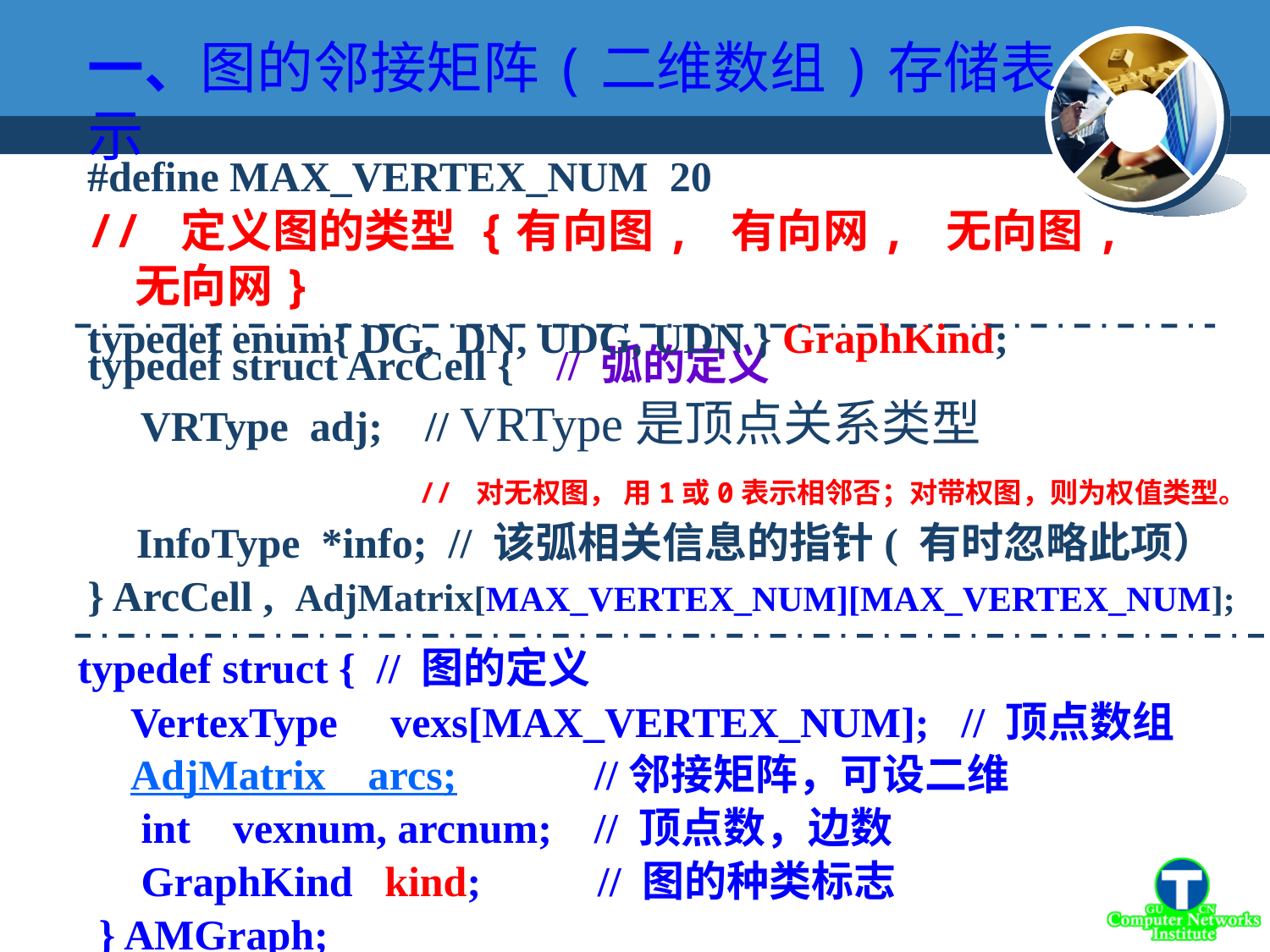

一、图的邻接矩阵(二维数组)存储表示
#define MAX_VERTEX_NUM  20
// 定义图的类型 {有向图, 有向网, 无向图, 无向网}
typedef enum{ DG,  DN, UDG, UDN } GraphKind;

typedef struct ArcCell {    // 弧的定义
     VRType  adj;    // VRType是顶点关系类型
                           // 对无权图， 用1或0表示相邻否；对带权图，则为权值类型。
     InfoType  *info;  // 该弧相关信息的指针( 有时忽略此项）
} ArcCell ,  AdjMatrix[MAX_VERTEX_NUM][MAX_VERTEX_NUM];
typedef struct {  // 图的定义
     VertexType     vexs[MAX_VERTEX_NUM];   // 顶点数组
     AdjMatrix    arcs;             //邻接矩阵，可设二维
      int    vexnum, arcnum;    // 顶点数，边数
      GraphKind   kind;           // 图的种类标志
  } AMGraph;

25